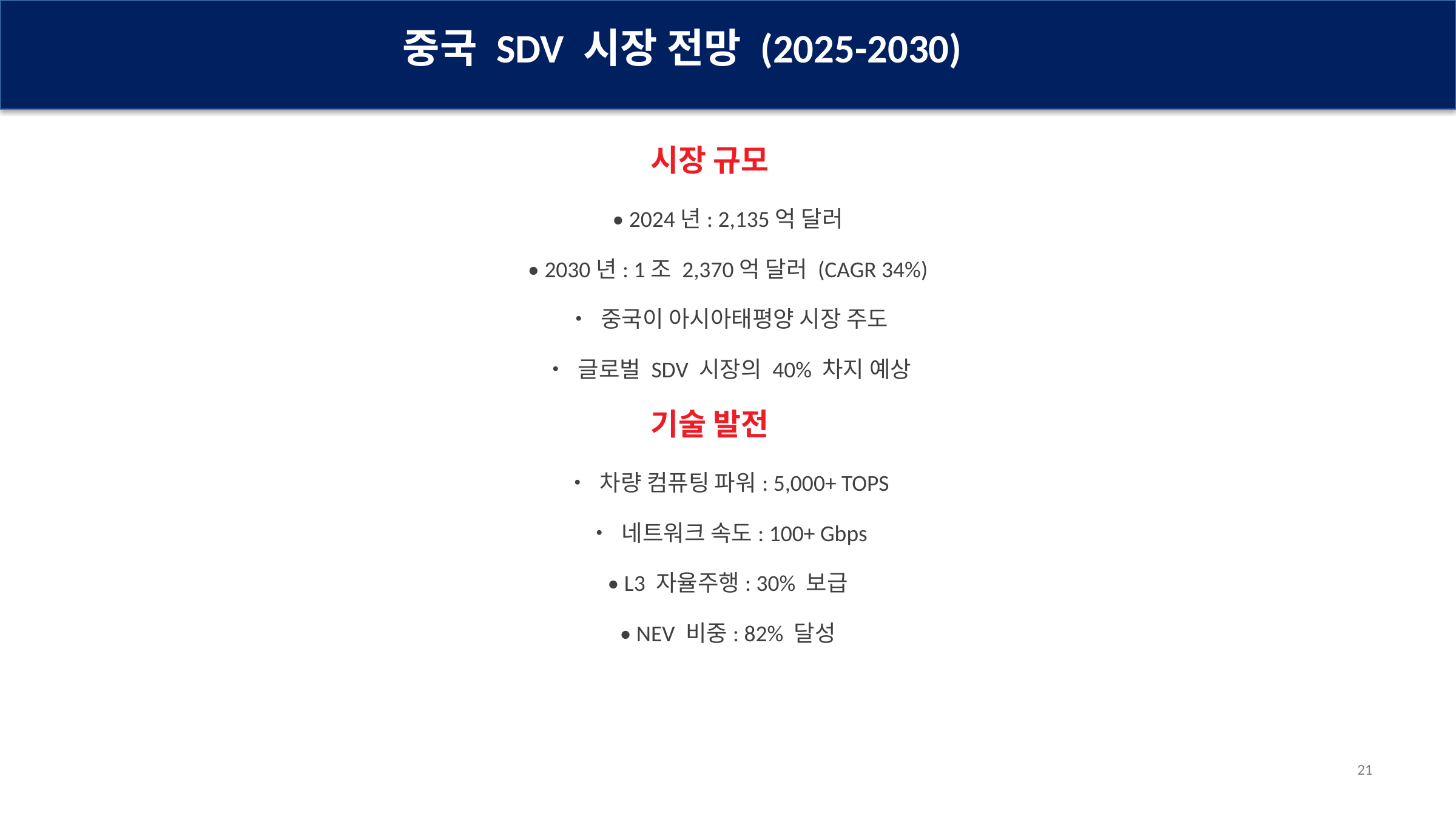

중국 SDV 시장 전망 (2025-2030)
시장 규모
• 2024년: 2,135억 달러
• 2030년: 1조 2,370억 달러 (CAGR 34%)
• 중국이 아시아태평양 시장 주도
• 글로벌 SDV 시장의 40% 차지 예상
기술 발전
• 차량 컴퓨팅 파워: 5,000+ TOPS
• 네트워크 속도: 100+ Gbps
• L3 자율주행: 30% 보급
• NEV 비중: 82% 달성
21